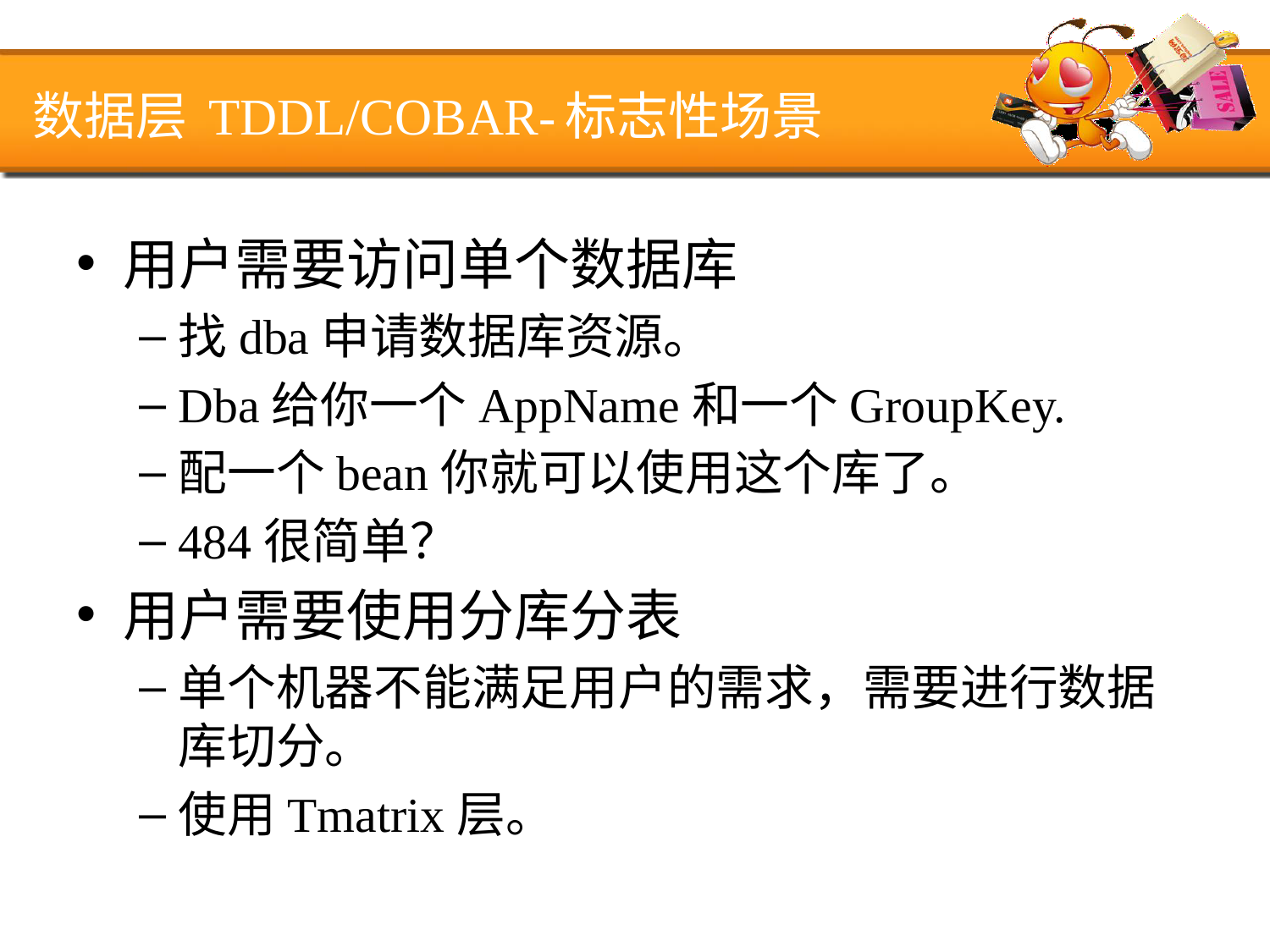

# 数据层 TDDL/COBAR-标志性场景
用户需要访问单个数据库
找dba申请数据库资源。
Dba给你一个AppName和一个GroupKey.
配一个bean你就可以使用这个库了。
484很简单？
用户需要使用分库分表
单个机器不能满足用户的需求，需要进行数据库切分。
使用Tmatrix层。